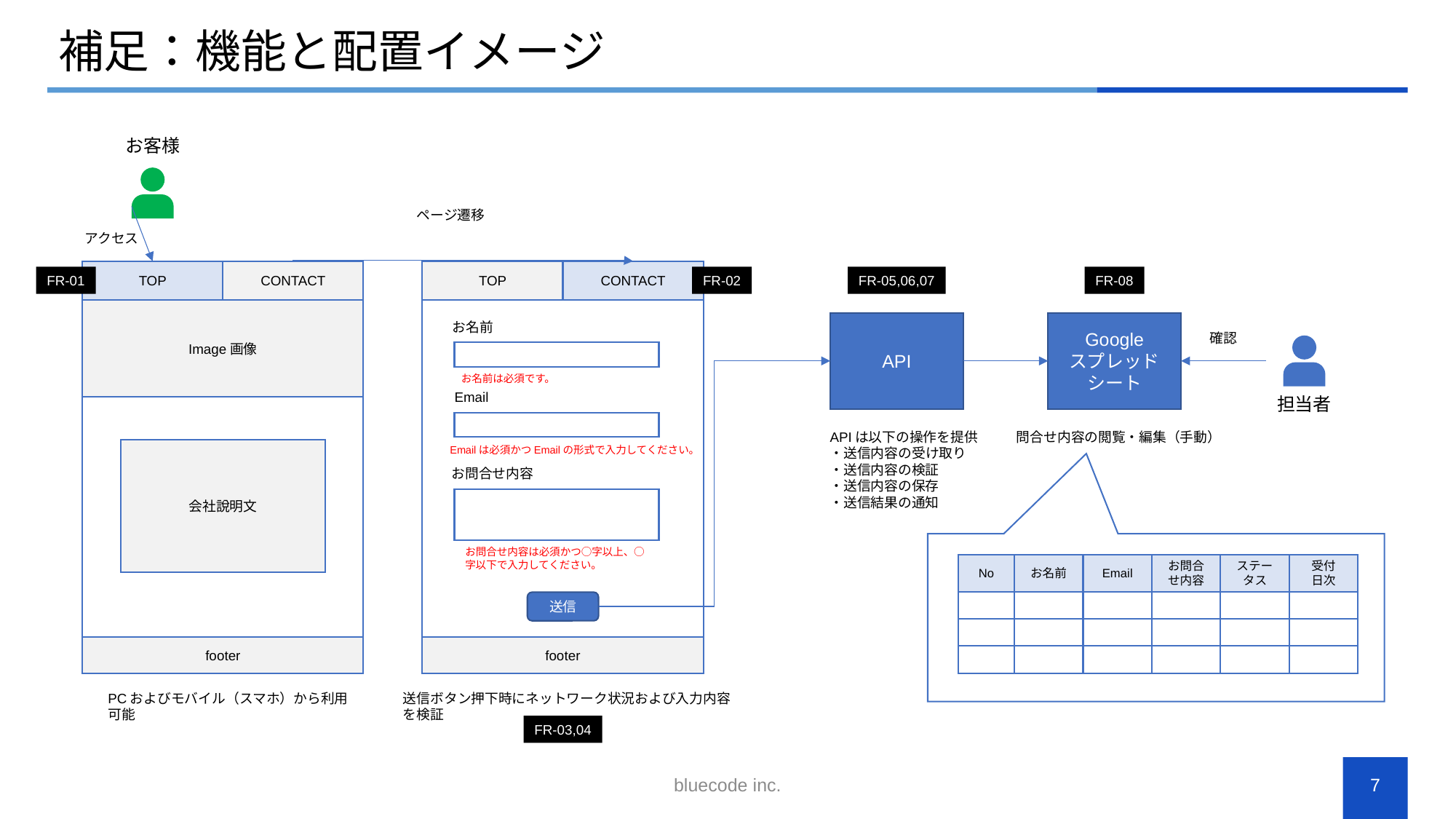

# 補足：機能と配置イメージ
お客様

ページ遷移
アクセス
TOP
CONTACT
TOP
CONTACT
FR-01
FR-02
FR-05,06,07
FR-08

Image画像
API
Google
スプレッドシート
お名前
確認

お名前は必須です。
Email
担当者

APIは以下の操作を提供
・送信内容の受け取り
・送信内容の検証
・送信内容の保存
・送信結果の通知
問合せ内容の閲覧・編集（手動）
Emailは必須かつEmailの形式で入力してください。
会社說明文
お問合せ内容

お問合せ内容は必須かつ○字以上、○字以下で入力してください。
No
お名前
Email
お問合せ内容
ステータス
受付
日次

送信

footer
footer

送信ボタン押下時にネットワーク状況および入力内容を検証
PCおよびモバイル（スマホ）から利用可能
FR-03,04
bluecode inc.
7